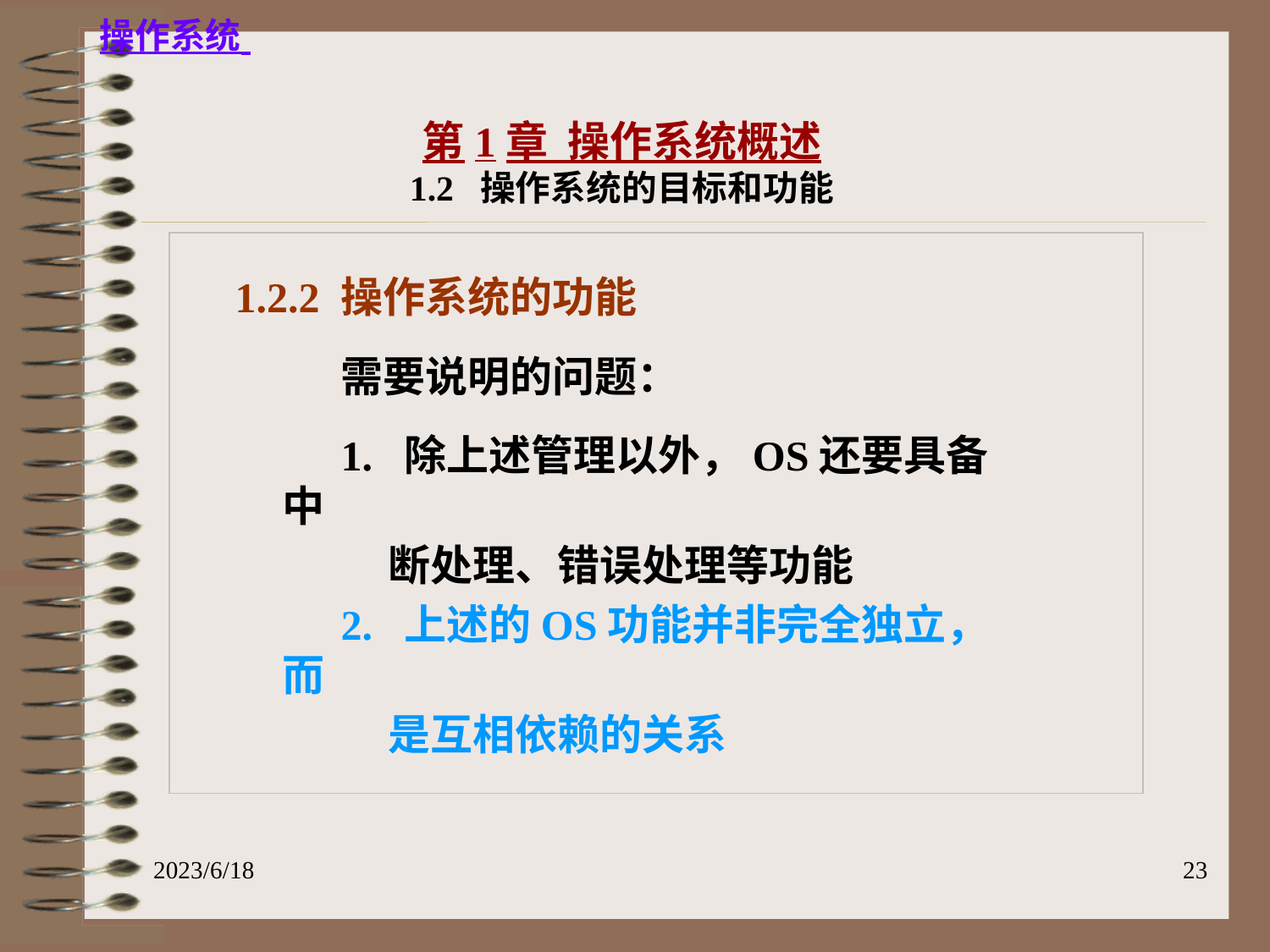

第1章  操作系统概述
1.2  操作系统的目标和功能

1.2.2 操作系统的功能

          需要说明的问题：

          1.  除上述管理以外，OS还要具备中
               断处理、错误处理等功能
          2.  上述的OS功能并非完全独立，而
               是互相依赖的关系
2023/6/18
23